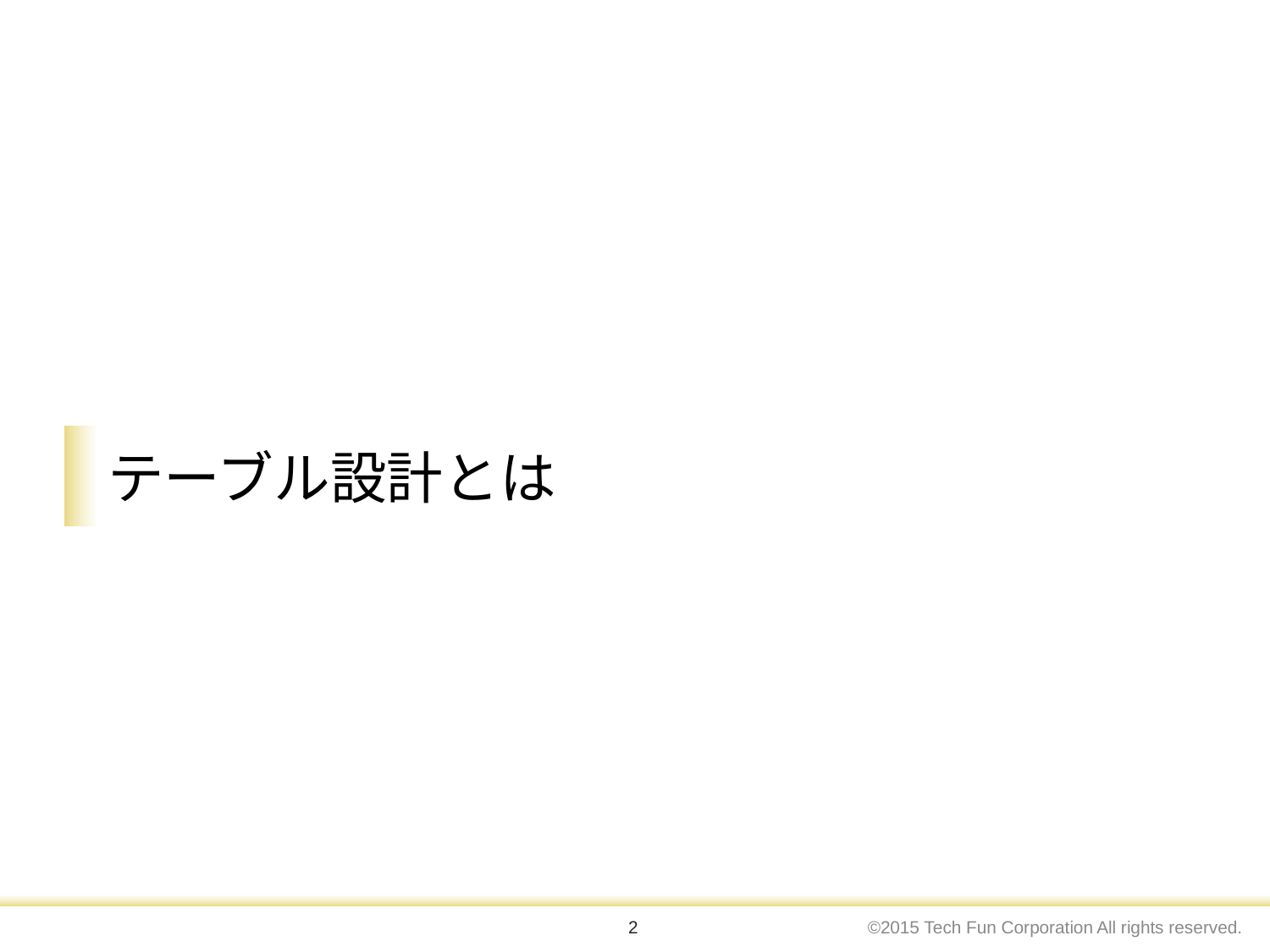

テーブル設計とは
2
©2015 Tech Fun Corporation All rights reserved.